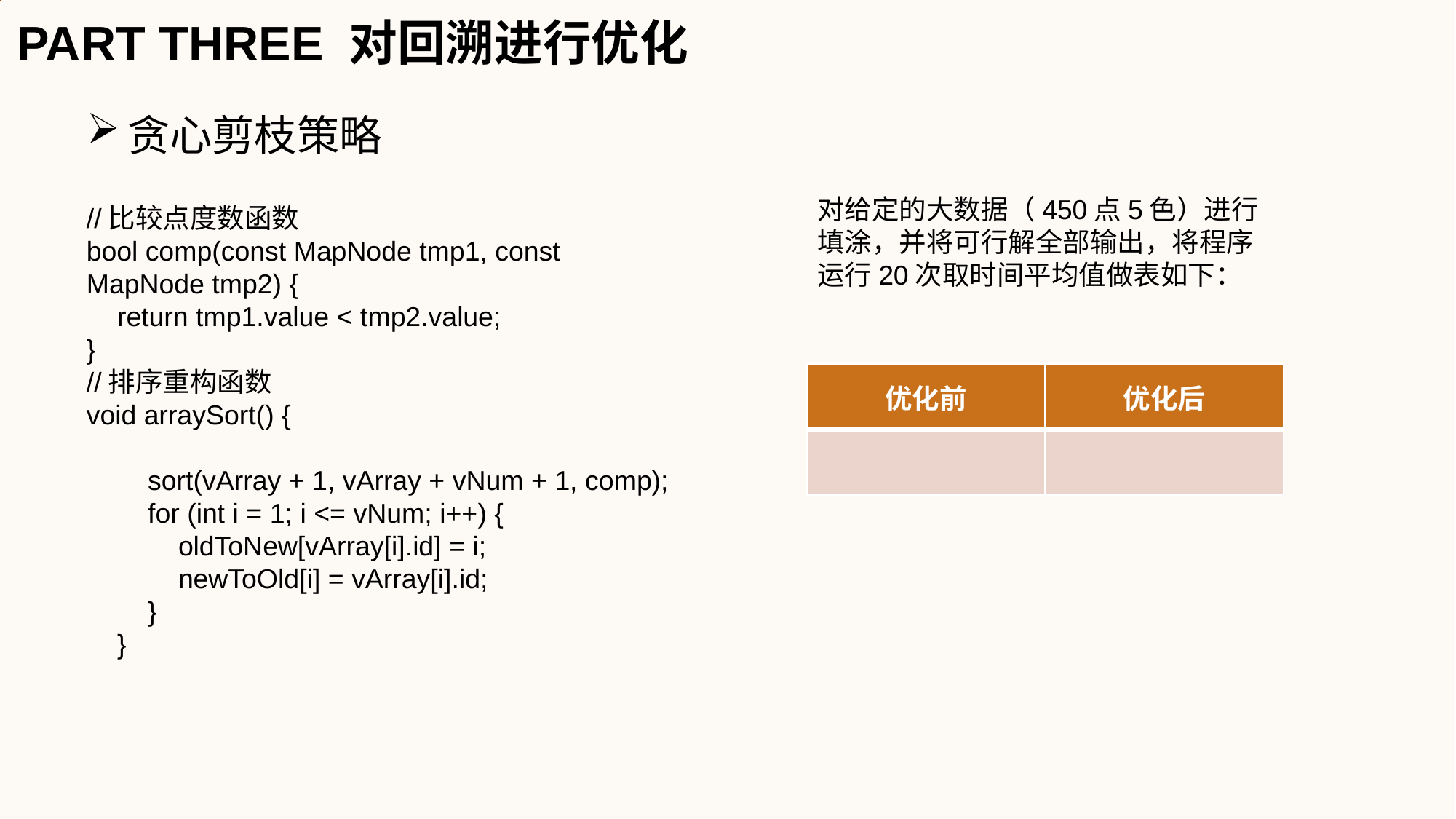

PART THREE 对回溯进行优化
贪心剪枝策略

对给定的大数据（450点5色）进行填涂，并将可行解全部输出，将程序运行20次取时间平均值做表如下：
//比较点度数函数
bool comp(const MapNode tmp1, const MapNode tmp2) {
    return tmp1.value < tmp2.value;
}
//排序重构函数
void arraySort() {

        sort(vArray + 1, vArray + vNum + 1, comp);
        for (int i = 1; i <= vNum; i++) {
            oldToNew[vArray[i].id] = i;
            newToOld[i] = vArray[i].id;
        }
    }
| 优化前 | 优化后 |
| --- | --- |
|  |  |